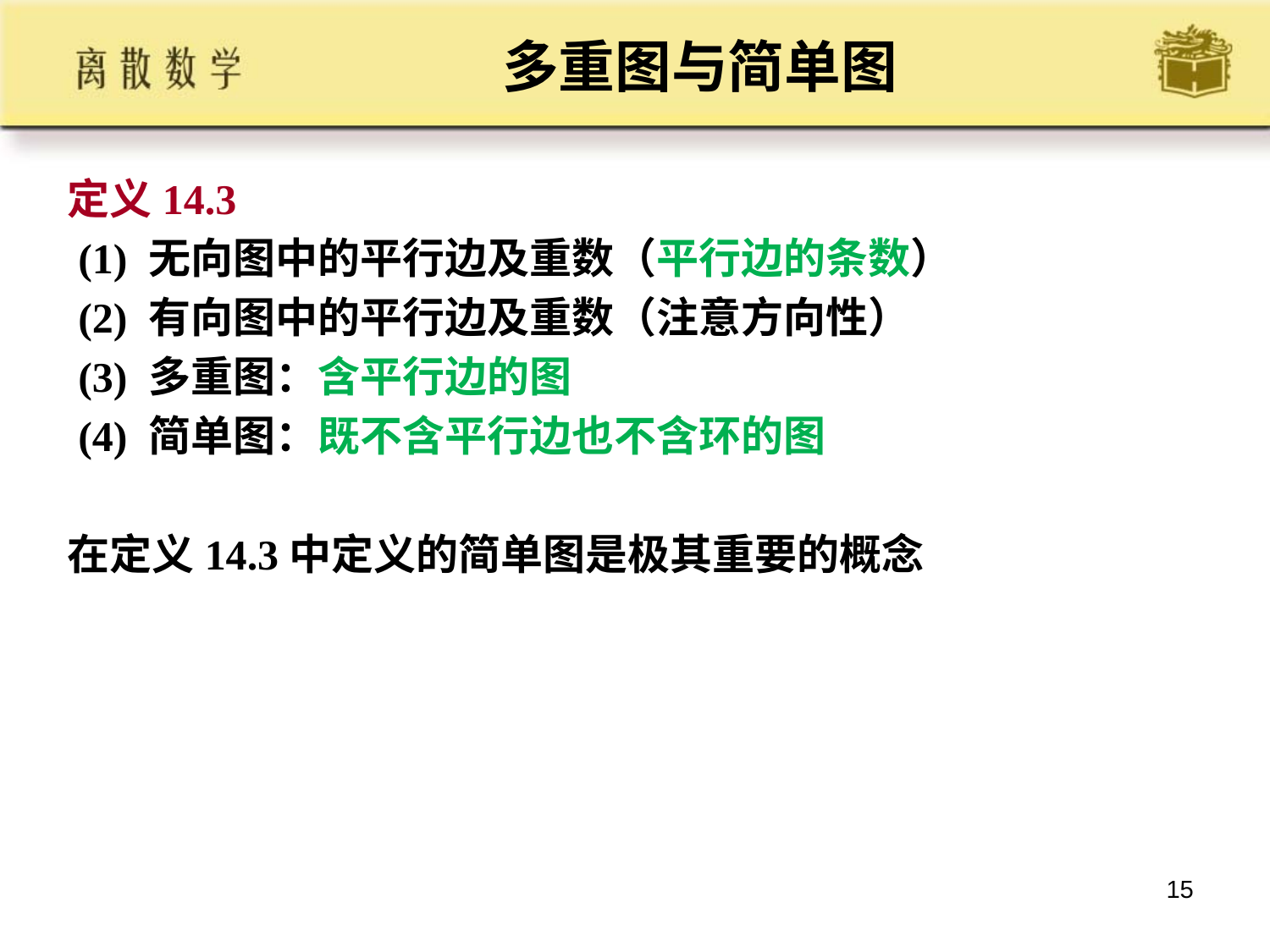

# 多重图与简单图
定义14.3
 (1) 无向图中的平行边及重数（平行边的条数）
 (2) 有向图中的平行边及重数（注意方向性）
 (3) 多重图：含平行边的图
 (4) 简单图：既不含平行边也不含环的图

在定义14.3中定义的简单图是极其重要的概念
15